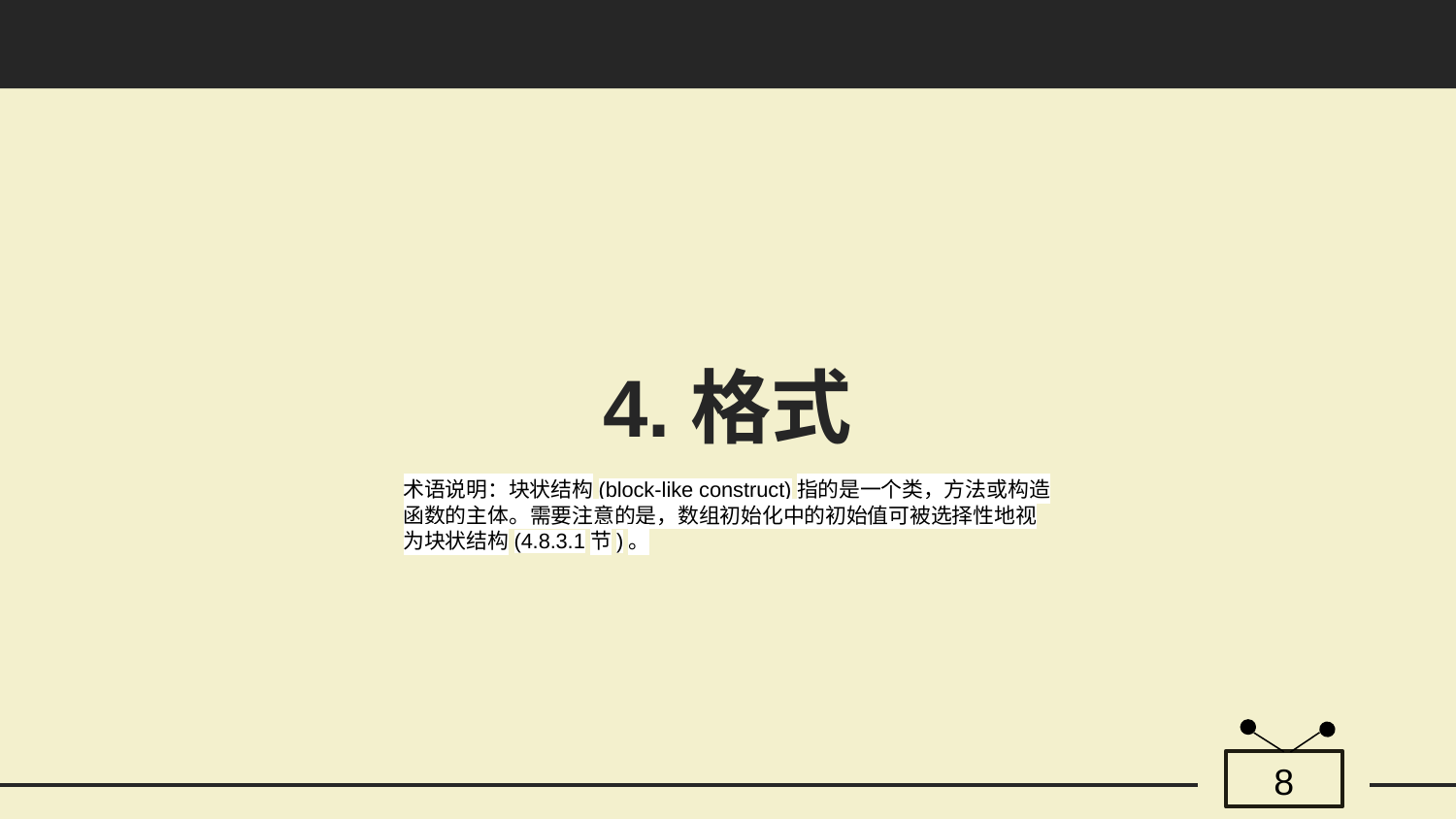

4.格式
术语说明：块状结构(block-like construct)指的是一个类，方法或构造函数的主体。需要注意的是，数组初始化中的初始值可被选择性地视为块状结构(4.8.3.1节)。

8